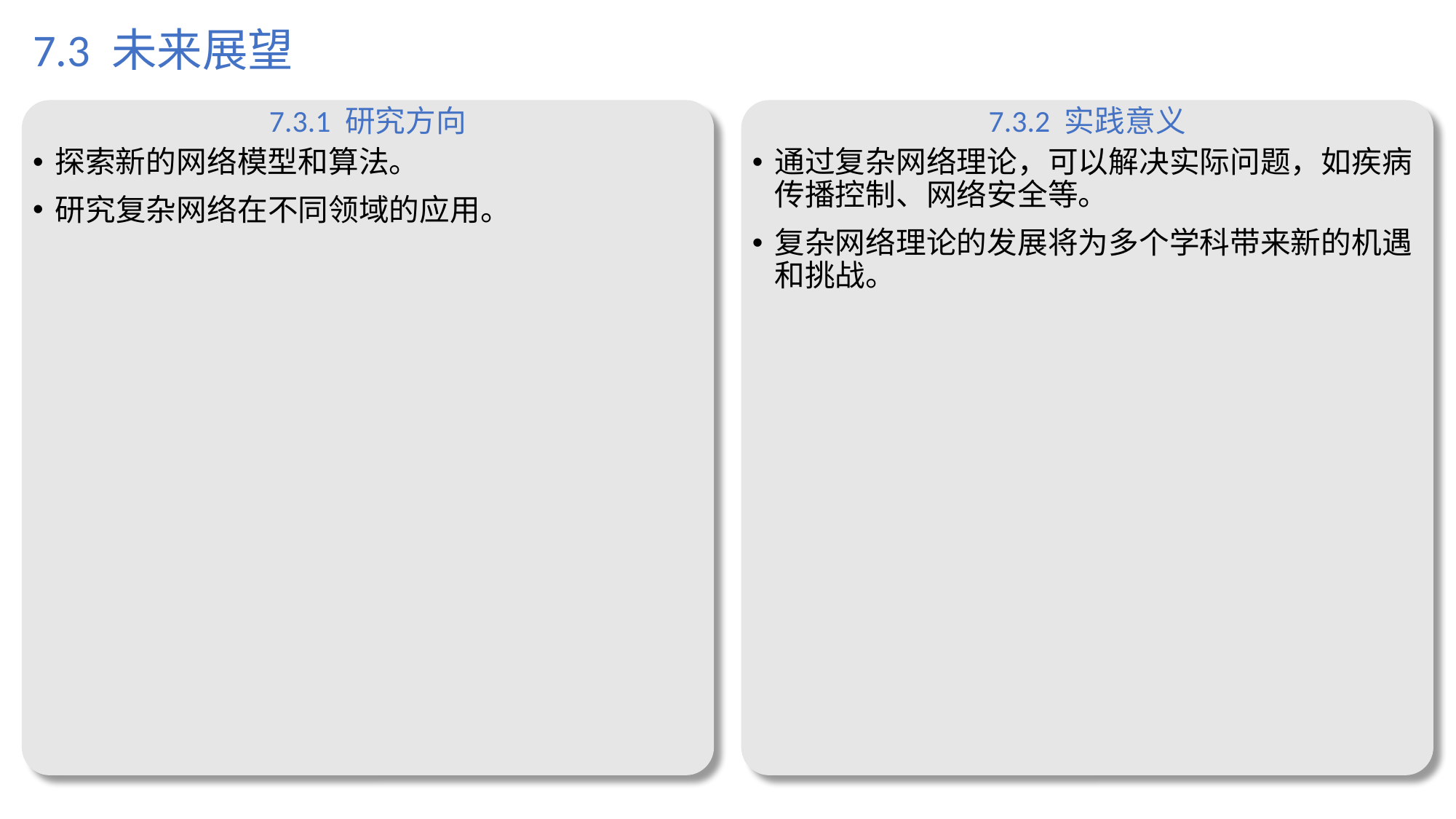

# 7.3 未来展望

7.3.1 研究方向

7.3.2 实践意义
探索新的网络模型和算法。
研究复杂网络在不同领域的应用。
通过复杂网络理论，可以解决实际问题，如疾病传播控制、网络安全等。
复杂网络理论的发展将为多个学科带来新的机遇和挑战。